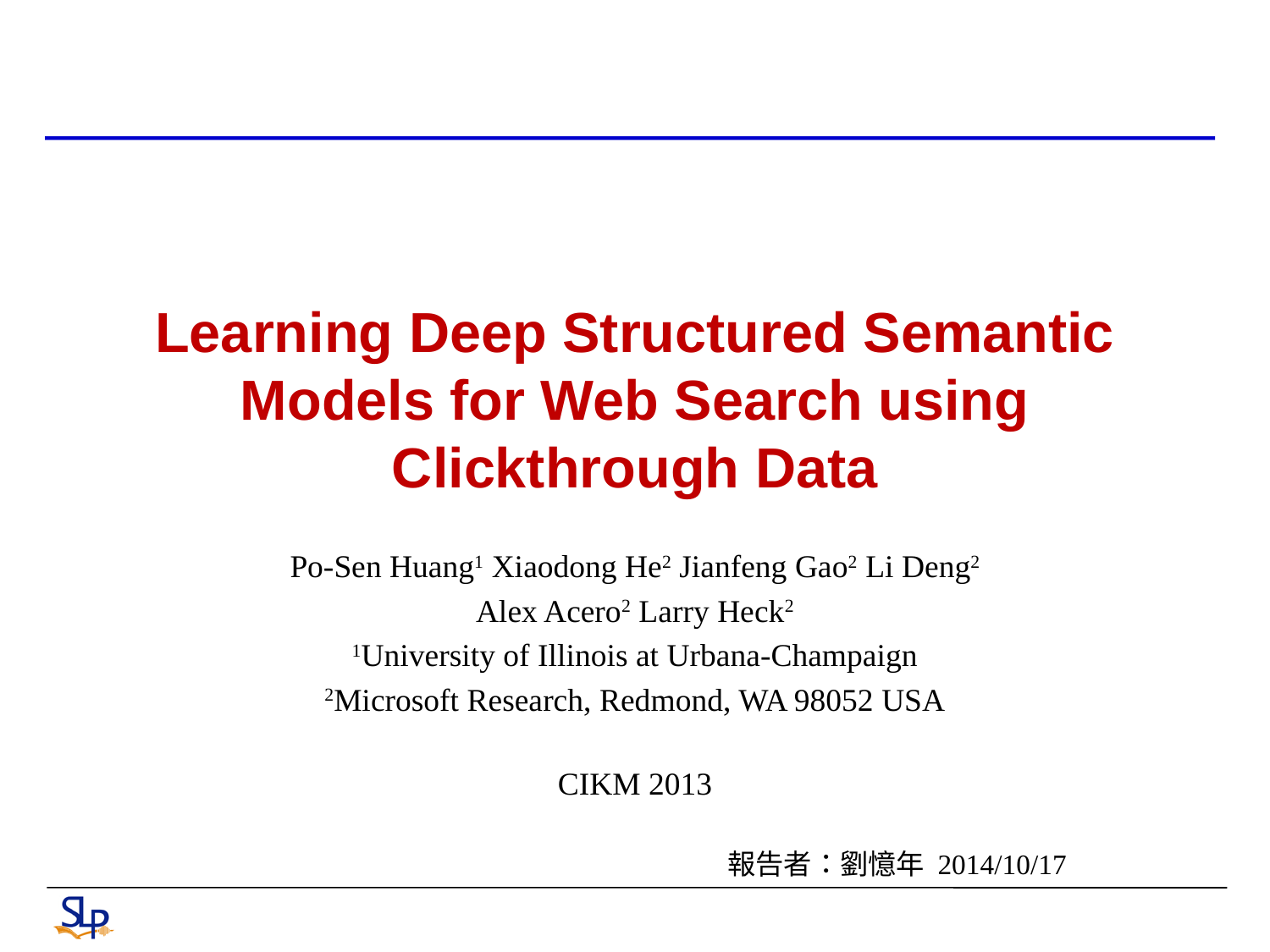

# Learning Deep Structured Semantic Models for Web Search using Clickthrough Data
Po-Sen Huang1 Xiaodong He2 Jianfeng Gao2 Li Deng2
Alex Acero2 Larry Heck2
1University of Illinois at Urbana-Champaign
2Microsoft Research, Redmond, WA 98052 USA

CIKM 2013

報告者：劉憶年 2014/10/17